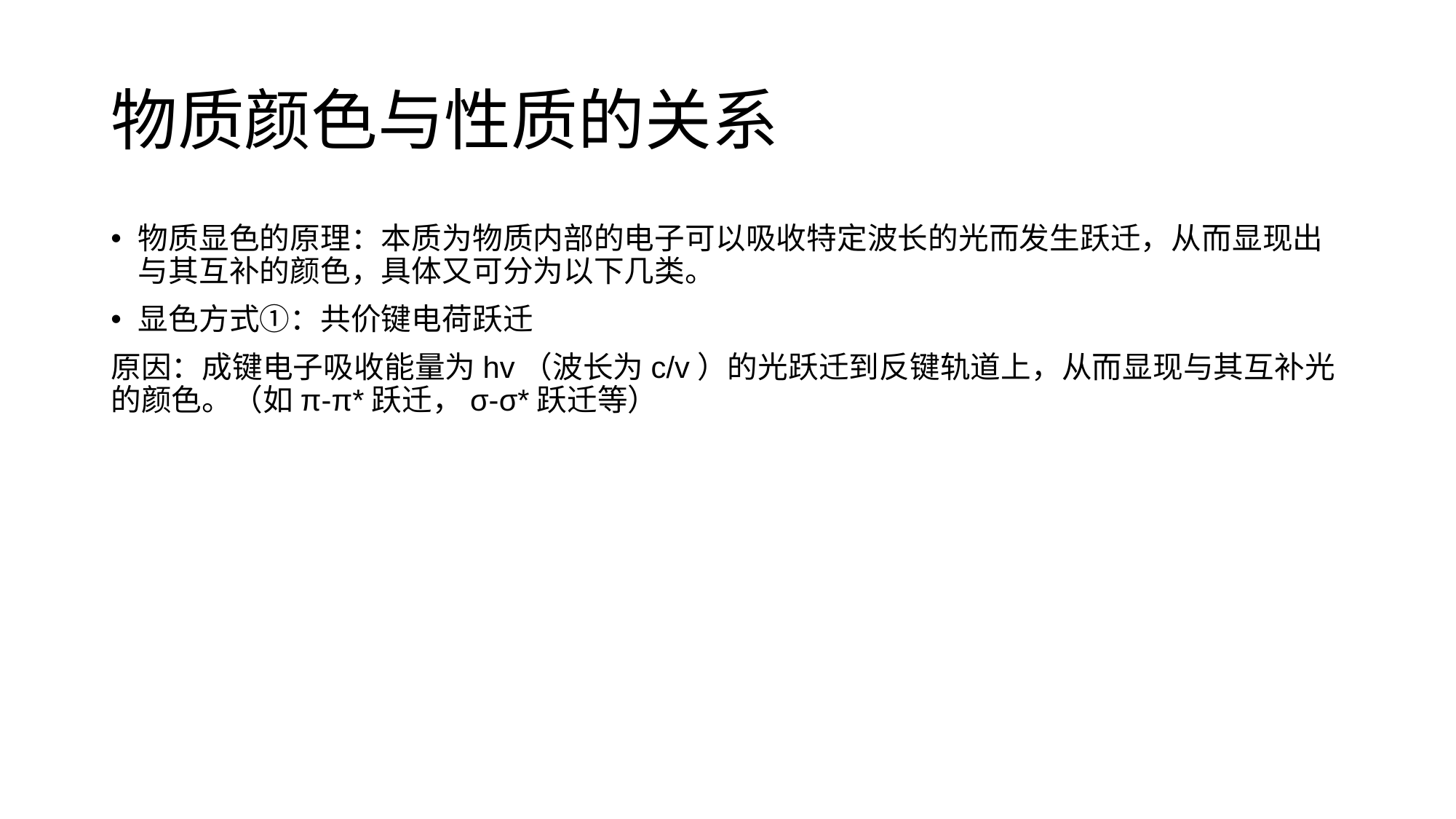

# 物质颜色与性质的关系
物质显色的原理：本质为物质内部的电子可以吸收特定波长的光而发生跃迁，从而显现出与其互补的颜色，具体又可分为以下几类。
显色方式①：共价键电荷跃迁
原因：成键电子吸收能量为hv（波长为c/v）的光跃迁到反键轨道上，从而显现与其互补光的颜色。（如π-π*跃迁，σ-σ*跃迁等）